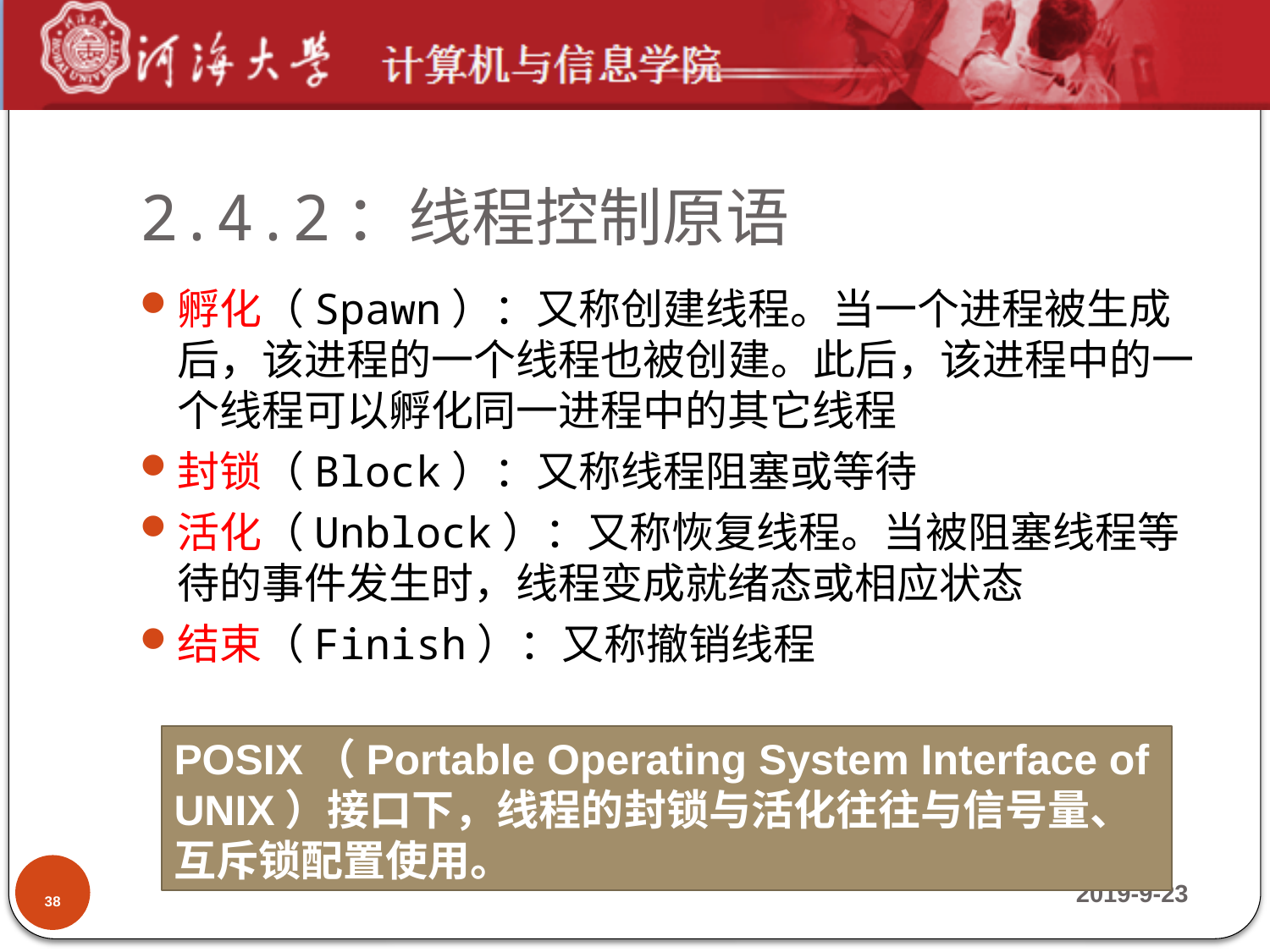

# 2.4.2：线程控制原语
孵化（Spawn）：又称创建线程。当一个进程被生成后，该进程的一个线程也被创建。此后，该进程中的一个线程可以孵化同一进程中的其它线程
封锁（Block）：又称线程阻塞或等待
活化（Unblock）：又称恢复线程。当被阻塞线程等待的事件发生时，线程变成就绪态或相应状态
结束（Finish）：又称撤销线程

POSIX（Portable Operating System Interface of UNIX）接口下，线程的封锁与活化往往与信号量、互斥锁配置使用。
38
2019-9-23